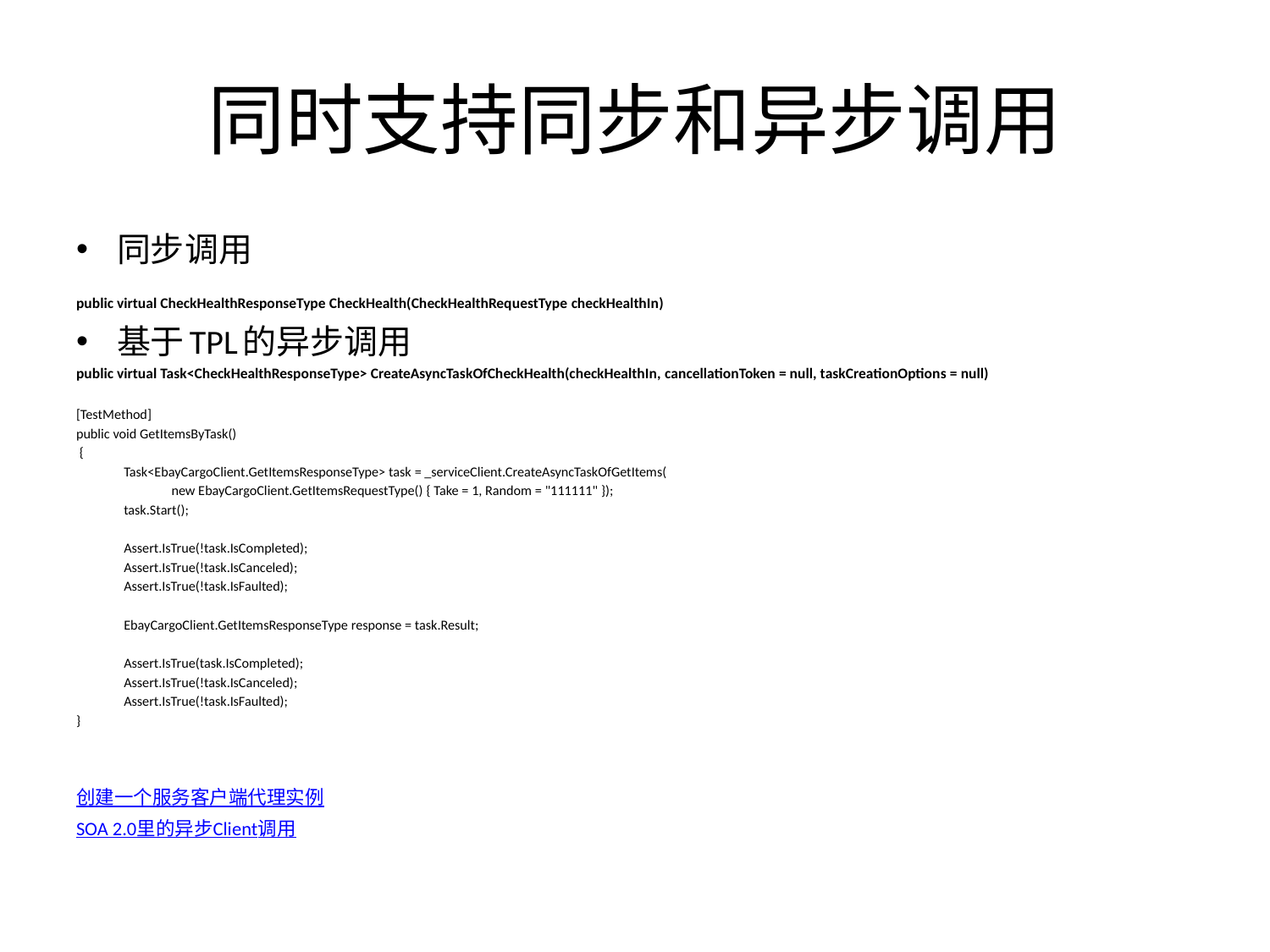

# 同时支持同步和异步调用
同步调用
public virtual CheckHealthResponseType CheckHealth(CheckHealthRequestType checkHealthIn)
基于TPL的异步调用
public virtual Task<CheckHealthResponseType> CreateAsyncTaskOfCheckHealth(checkHealthIn, cancellationToken = null, taskCreationOptions = null)

[TestMethod]
public void GetItemsByTask()
 {
Task<EbayCargoClient.GetItemsResponseType> task = _serviceClient.CreateAsyncTaskOfGetItems(
new EbayCargoClient.GetItemsRequestType() { Take = 1, Random = "111111" });
task.Start();

Assert.IsTrue(!task.IsCompleted);
Assert.IsTrue(!task.IsCanceled);
Assert.IsTrue(!task.IsFaulted);

EbayCargoClient.GetItemsResponseType response = task.Result;

Assert.IsTrue(task.IsCompleted);
Assert.IsTrue(!task.IsCanceled);
Assert.IsTrue(!task.IsFaulted);
}

创建一个服务客户端代理实例
SOA 2.0里的异步Client调用